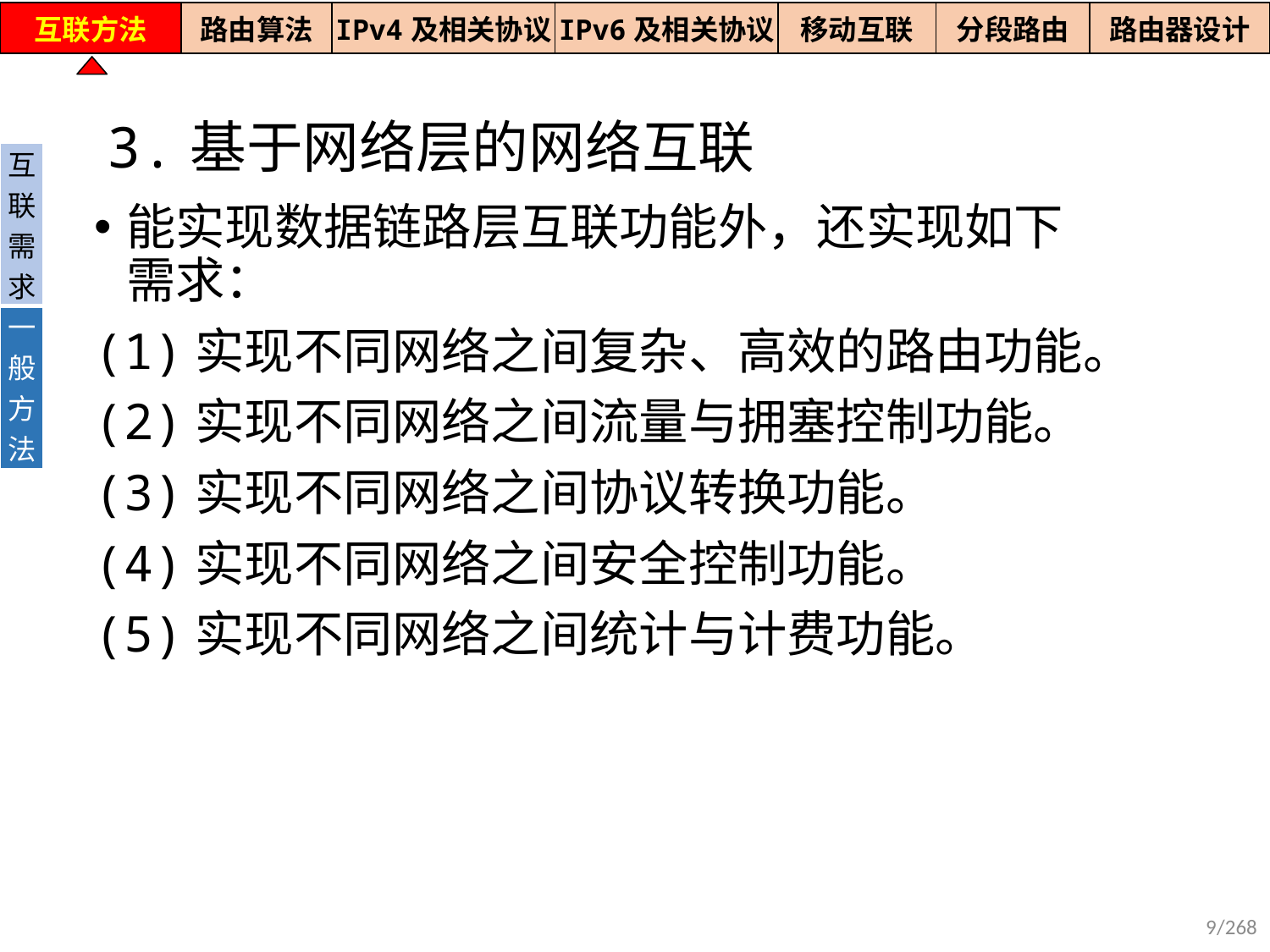

| 互联方法 | 路由算法 | IPv4及相关协议 | IPv6及相关协议 | 移动互联 | 分段路由 | 路由器设计 |
| --- | --- | --- | --- | --- | --- | --- |

# 3.基于网络层的网络互联
| 互联需求 |
| --- |
| 一般方法 |
能实现数据链路层互联功能外，还实现如下需求：
(1)实现不同网络之间复杂、高效的路由功能。
(2)实现不同网络之间流量与拥塞控制功能。
(3)实现不同网络之间协议转换功能。
(4)实现不同网络之间安全控制功能。
(5)实现不同网络之间统计与计费功能。
9/268